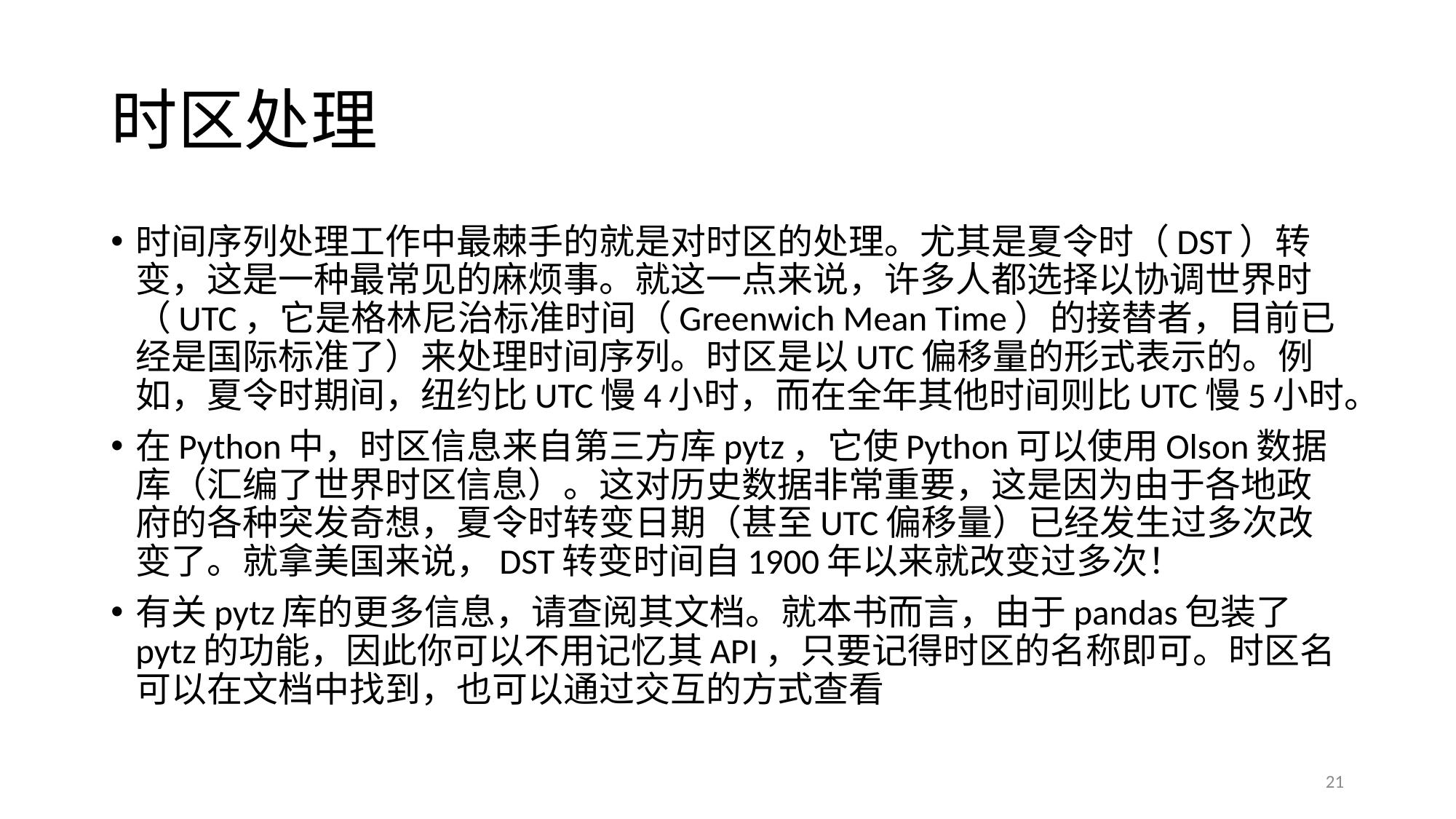

# 时区处理
时间序列处理工作中最棘手的就是对时区的处理。尤其是夏令时（DST）转变，这是一种最常见的麻烦事。就这一点来说，许多人都选择以协调世界时（UTC，它是格林尼治标准时间（Greenwich Mean Time）的接替者，目前已经是国际标准了）来处理时间序列。时区是以UTC偏移量的形式表示的。例如，夏令时期间，纽约比UTC慢4小时，而在全年其他时间则比UTC慢5小时。
在Python中，时区信息来自第三方库pytz，它使Python可以使用Olson数据库（汇编了世界时区信息）。这对历史数据非常重要，这是因为由于各地政府的各种突发奇想，夏令时转变日期（甚至UTC偏移量）已经发生过多次改变了。就拿美国来说，DST转变时间自1900年以来就改变过多次！
有关pytz库的更多信息，请查阅其文档。就本书而言，由于pandas包装了pytz的功能，因此你可以不用记忆其API，只要记得时区的名称即可。时区名可以在文档中找到，也可以通过交互的方式查看
21